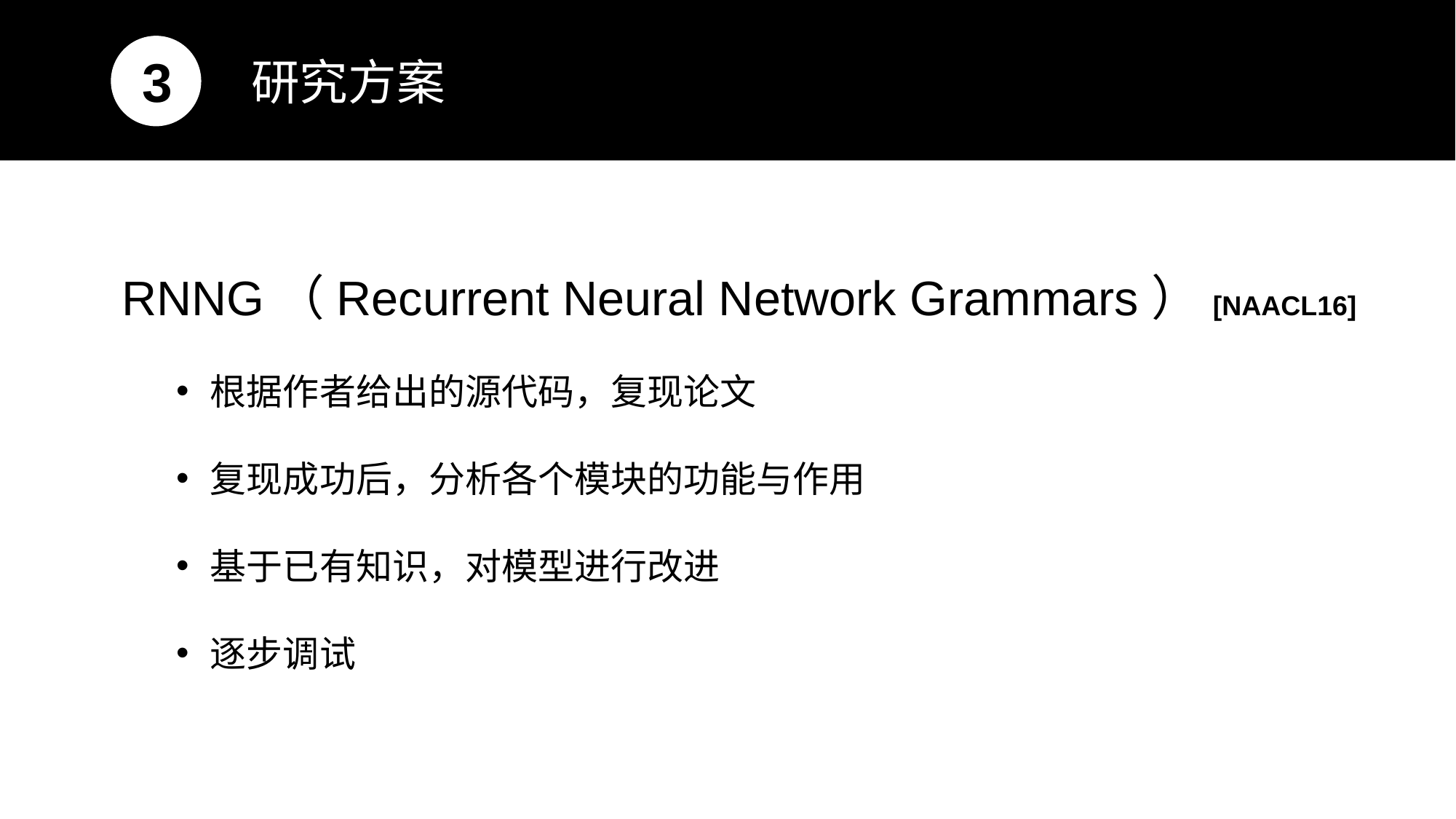

3
研究方案
RNNG（Recurrent Neural Network Grammars） [NAACL16]
根据作者给出的源代码，复现论文
复现成功后，分析各个模块的功能与作用
基于已有知识，对模型进行改进
逐步调试